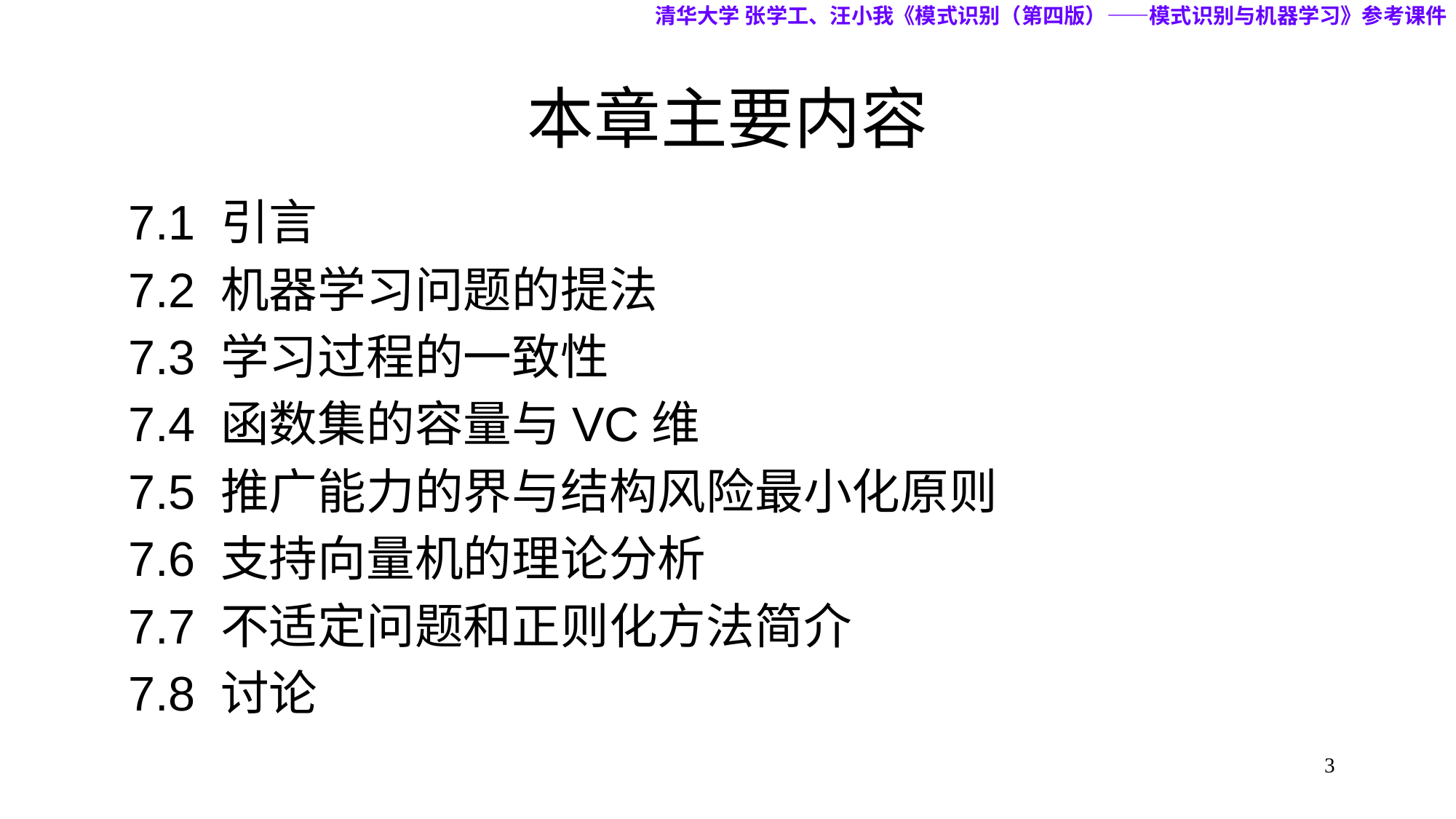

清华大学 张学工、汪小我《模式识别（第四版）——模式识别与机器学习》参考课件
# 本章主要内容
7.1 引言
7.2 机器学习问题的提法
7.3 学习过程的一致性
7.4 函数集的容量与VC维
7.5 推广能力的界与结构风险最小化原则
7.6 支持向量机的理论分析
7.7 不适定问题和正则化方法简介
7.8 讨论
3